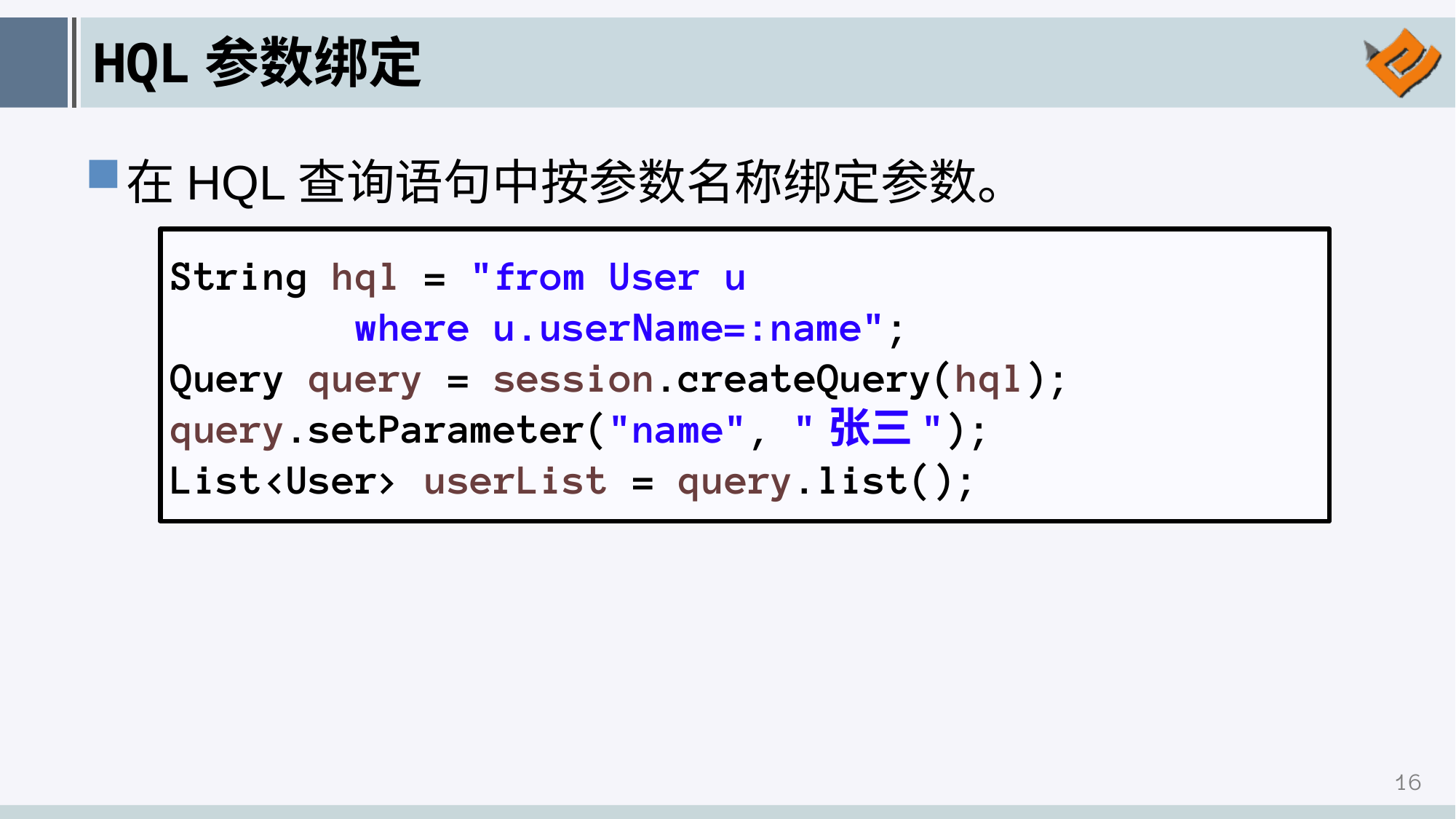

# HQL参数绑定
在HQL查询语句中按参数名称绑定参数。
String hql = "from User u
        where u.userName=:name";
Query query = session.createQuery(hql);
query.setParameter("name", "张三");
List<User> userList = query.list();